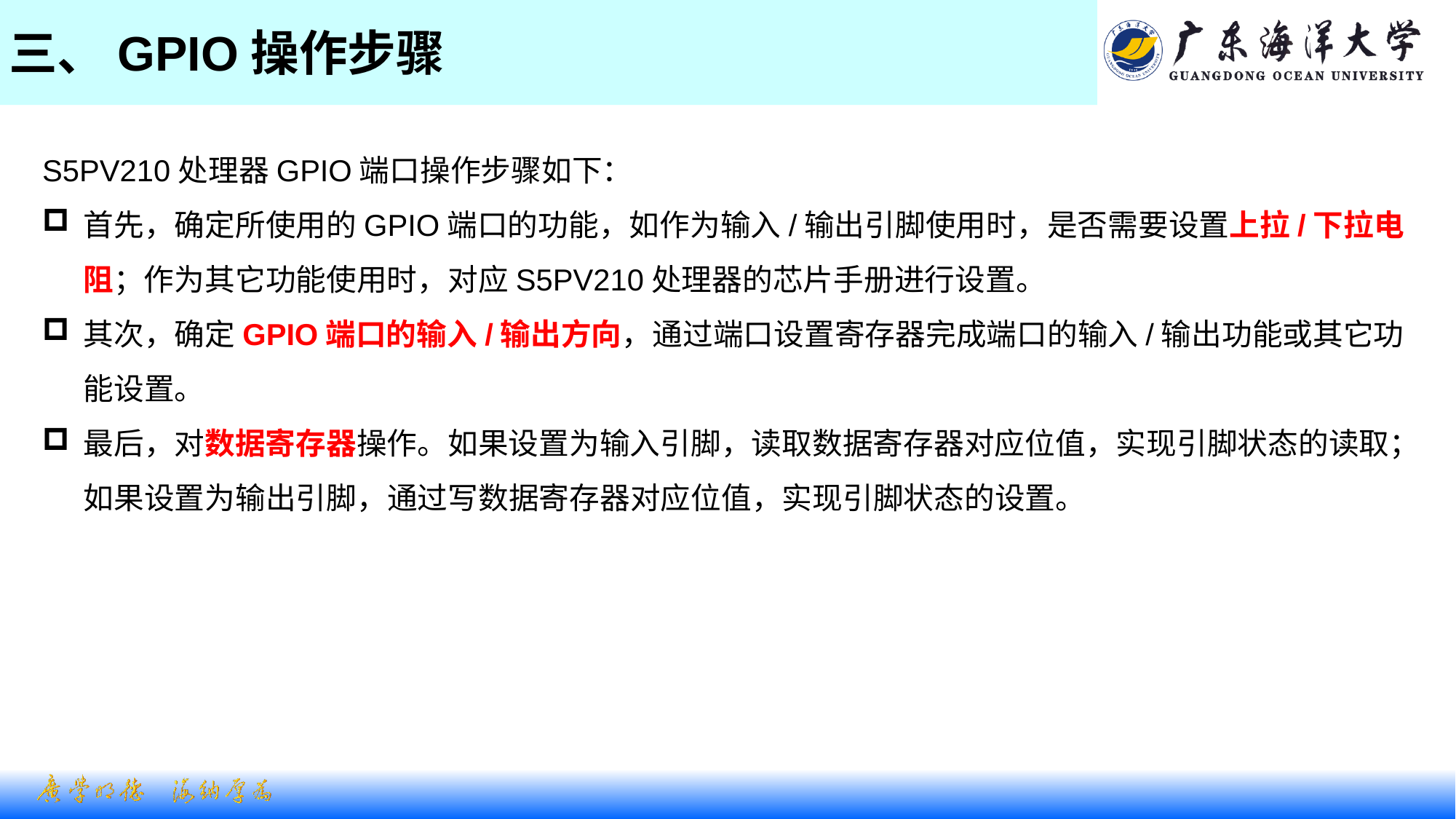

# 三、GPIO操作步骤
S5PV210处理器GPIO端口操作步骤如下：
首先，确定所使用的GPIO端口的功能，如作为输入/输出引脚使用时，是否需要设置上拉/下拉电阻；作为其它功能使用时，对应S5PV210处理器的芯片手册进行设置。
其次，确定GPIO端口的输入/输出方向，通过端口设置寄存器完成端口的输入/输出功能或其它功能设置。
最后，对数据寄存器操作。如果设置为输入引脚，读取数据寄存器对应位值，实现引脚状态的读取；如果设置为输出引脚，通过写数据寄存器对应位值，实现引脚状态的设置。